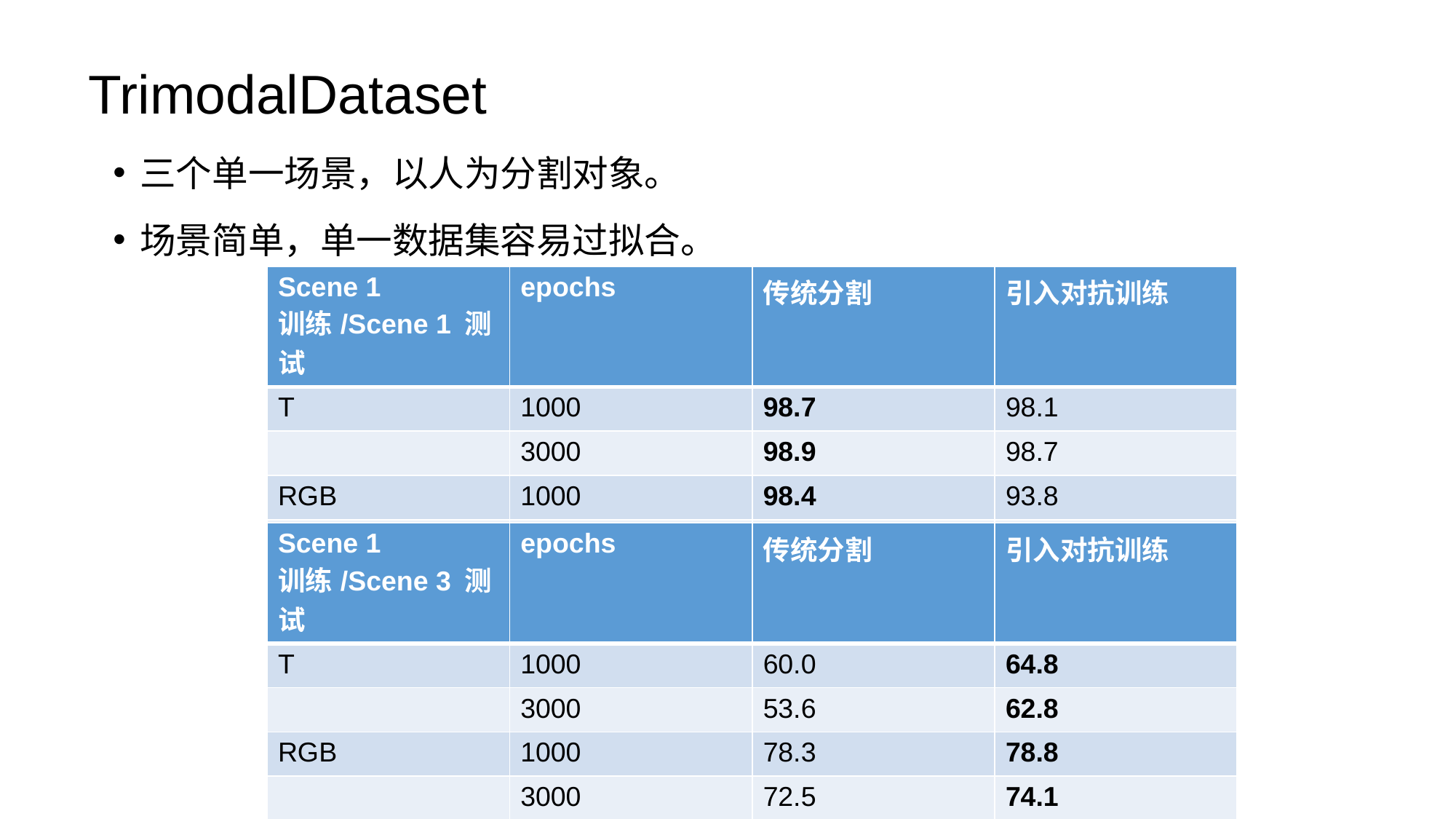

# TrimodalDataset
三个单一场景，以人为分割对象。
场景简单，单一数据集容易过拟合。
| Scene 1 训练/Scene 1 测试 | epochs | 传统分割 | 引入对抗训练 |
| --- | --- | --- | --- |
| T | 1000 | 98.7 | 98.1 |
|  | 3000 | 98.9 | 98.7 |
| RGB | 1000 | 98.4 | 93.8 |
|  | 3000 | 99.2 | 97.4 |
| Scene 1 训练/Scene 3 测试 | epochs | 传统分割 | 引入对抗训练 |
| --- | --- | --- | --- |
| T | 1000 | 60.0 | 64.8 |
|  | 3000 | 53.6 | 62.8 |
| RGB | 1000 | 78.3 | 78.8 |
|  | 3000 | 72.5 | 74.1 |